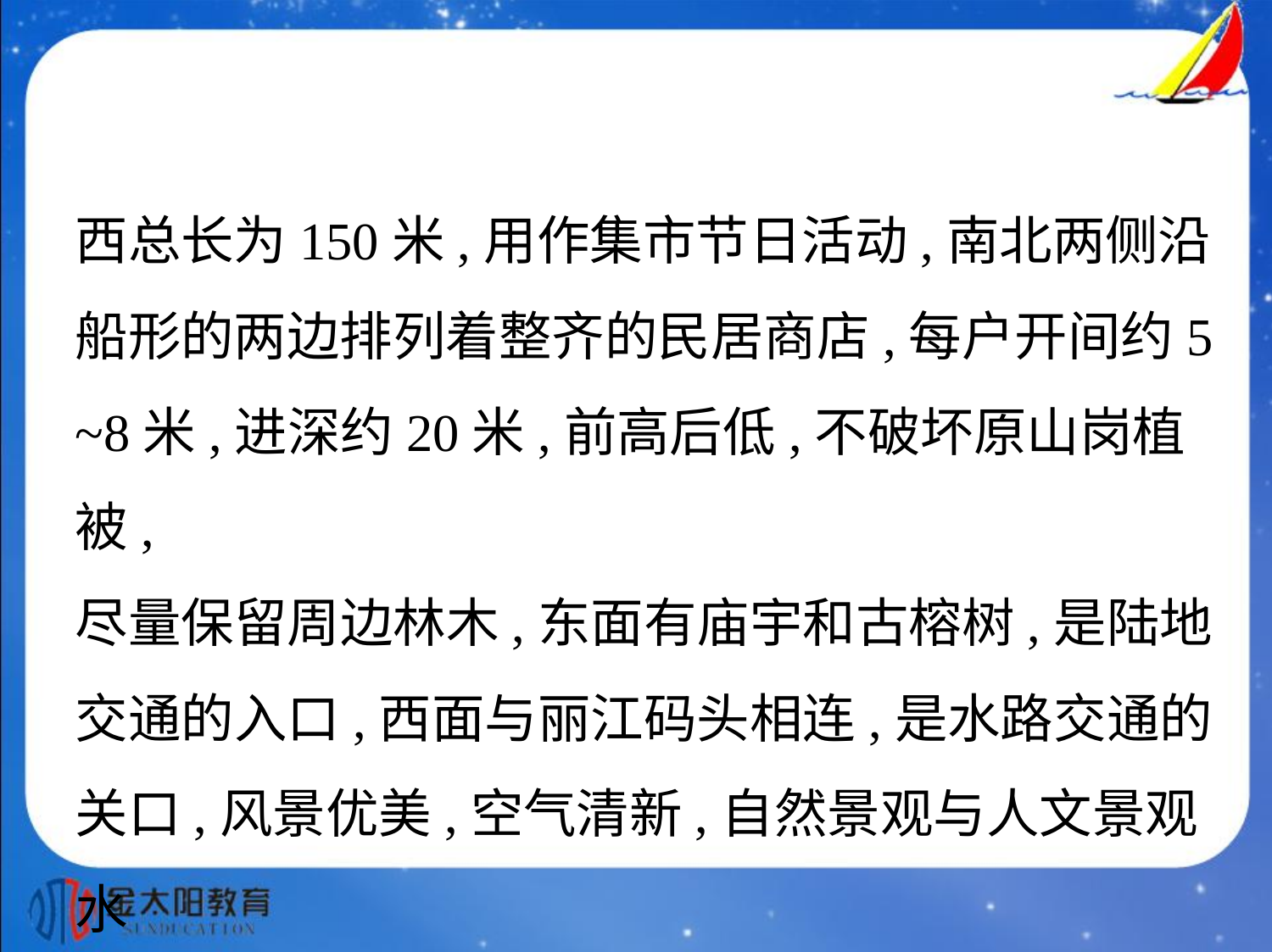

西总长为150米,用作集市节日活动,南北两侧沿
船形的两边排列着整齐的民居商店,每户开间约5
~8米,进深约20米,前高后低,不破坏原山岗植被,
尽量保留周边林木,东面有庙宇和古榕树,是陆地
交通的入口,西面与丽江码头相连,是水路交通的
关口,风景优美,空气清新,自然景观与人文景观水
乳交融、相映生辉。